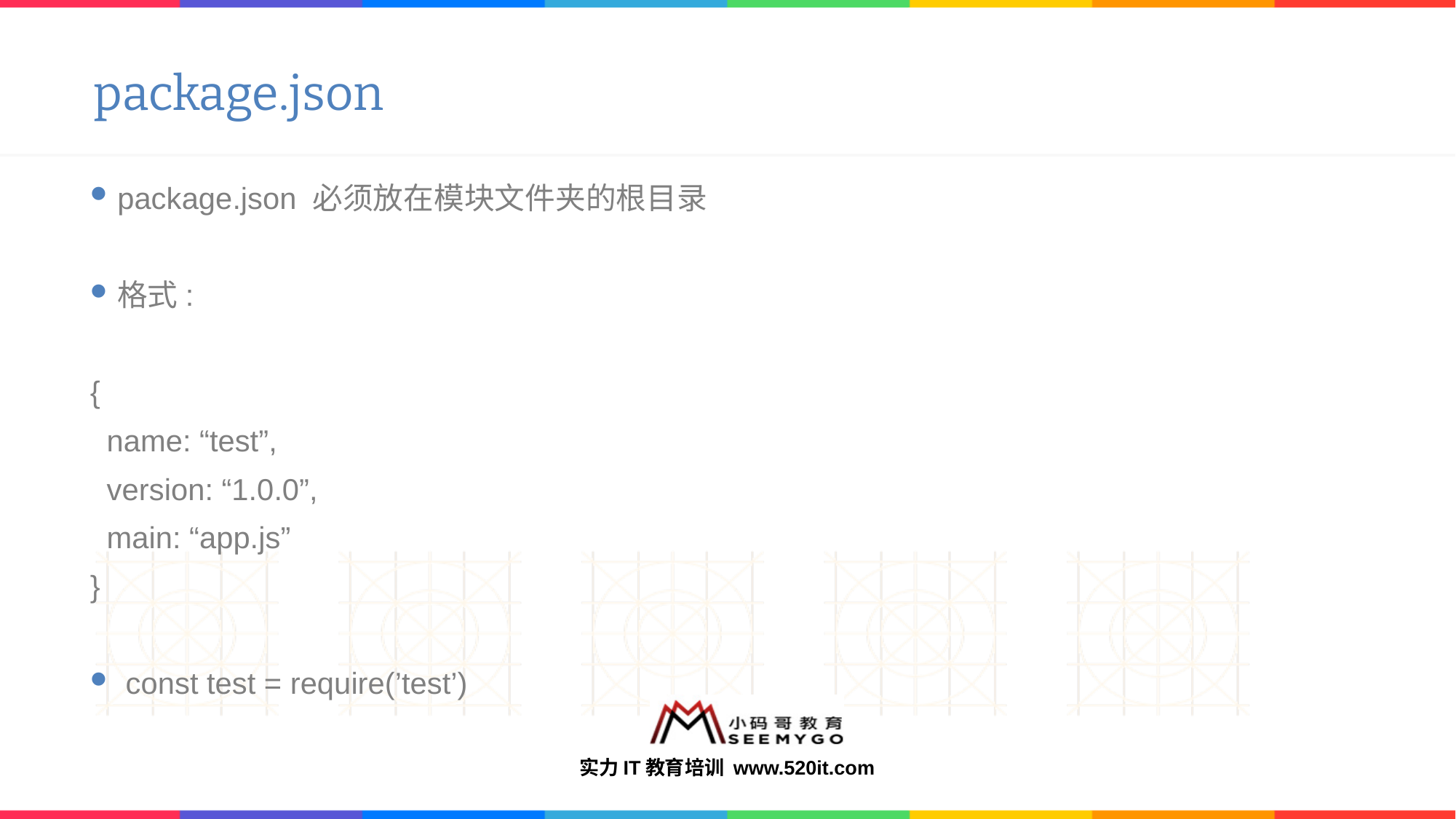

# package.json
package.json 必须放在模块文件夹的根目录

格式:

{
  name: “test”,
  version: “1.0.0”,
  main: “app.js”
}

 const test = require(’test’)